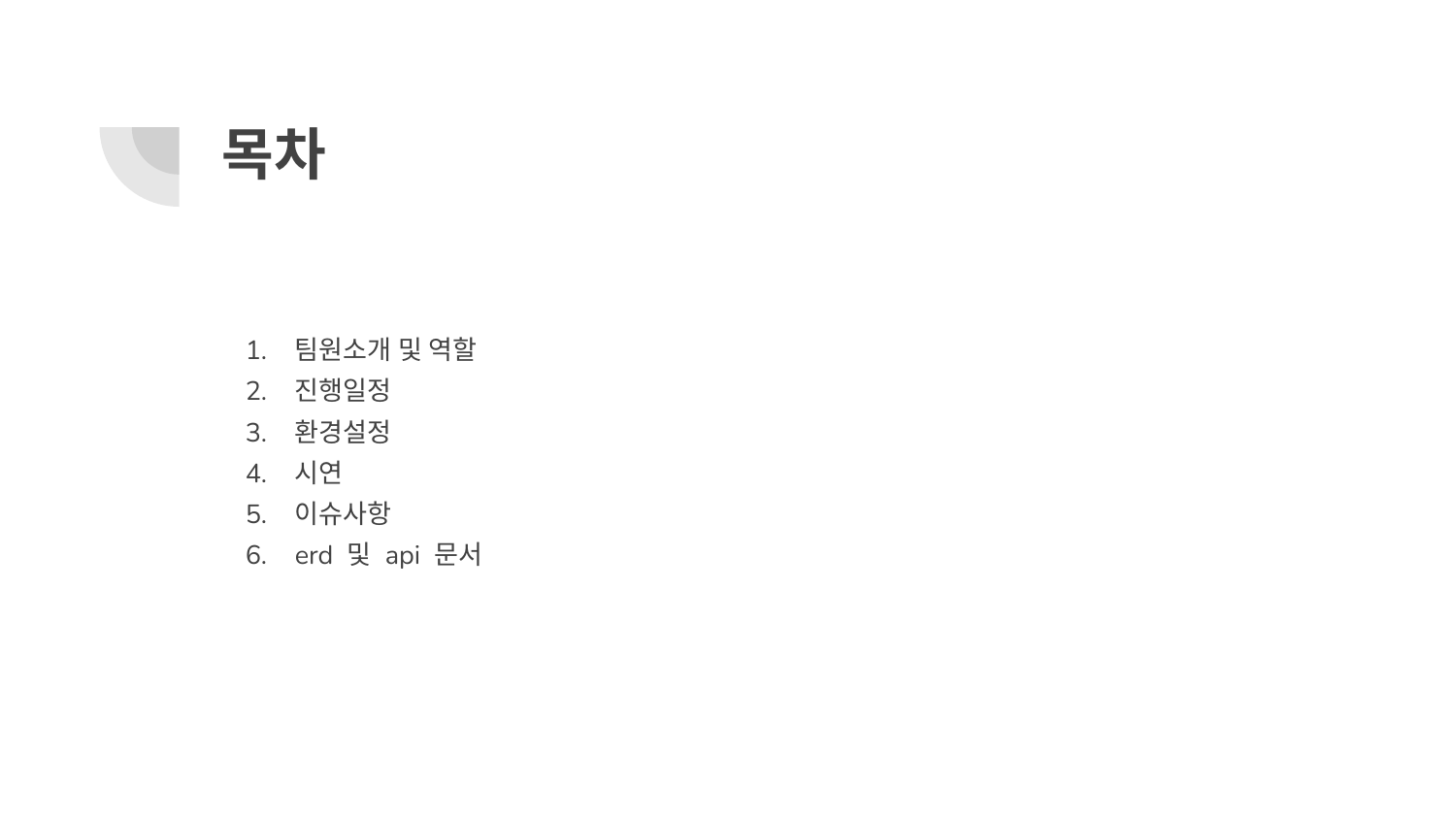

# 목차
팀원소개 및 역할
진행일정
환경설정
시연
이슈사항
erd 및 api 문서